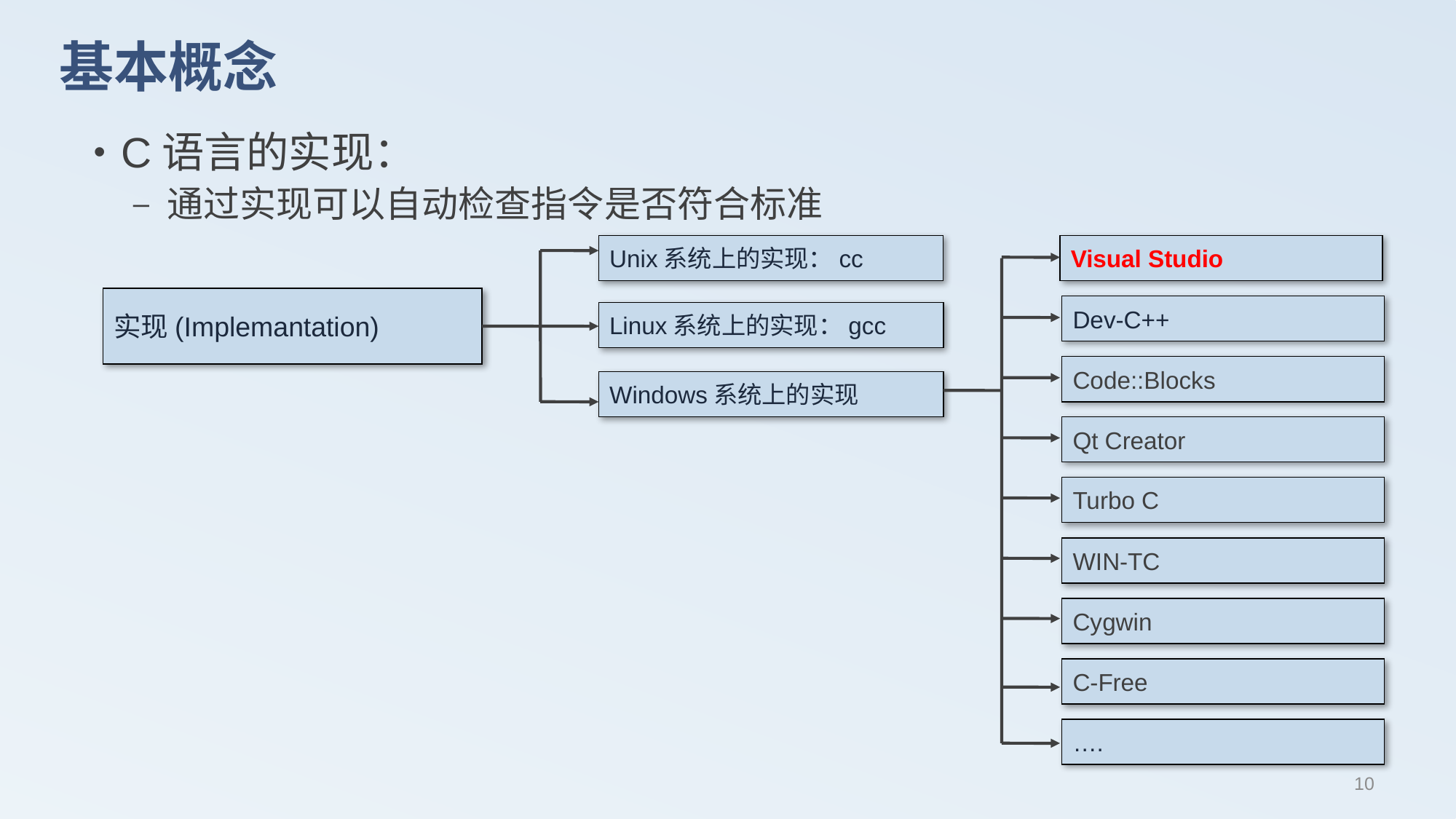

# 基本概念
C语言的实现：
通过实现可以自动检查指令是否符合标准

Unix系统上的实现：cc
Visual Studio

实现(Implemantation)
Dev-C++
Linux系统上的实现：gcc

Code::Blocks
Windows系统上的实现

Qt Creator

Turbo C

WIN-TC

Cygwin

C-Free

….